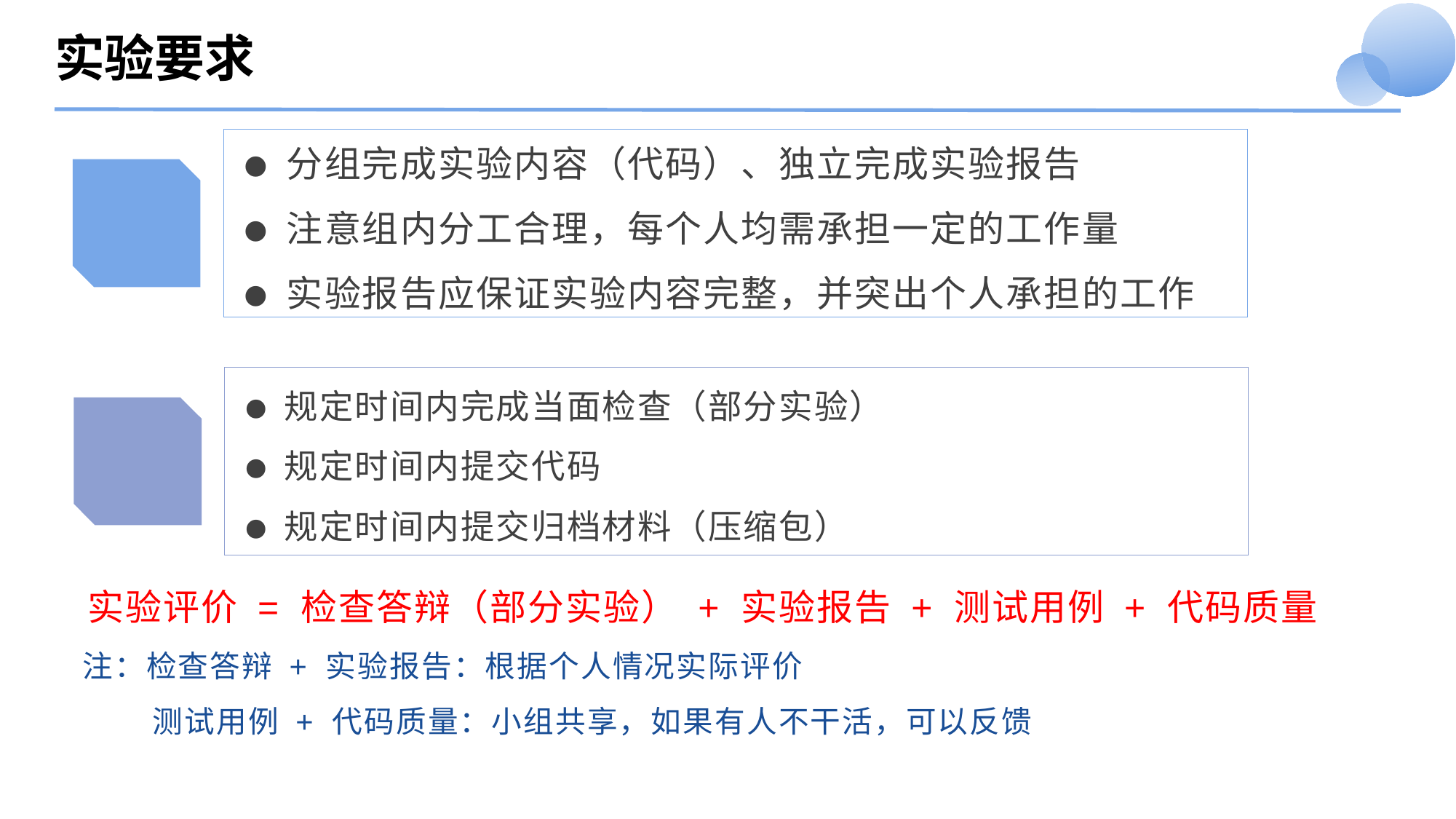

实验要求

⚫ 分组完成实验内容（代码）、独立完成实验报告
⚫ 注意组内分工合理，每个人均需承担一定的工作量
⚫ 实验报告应保证实验内容完整，并突出个人承担的工作

⚫ 规定时间内完成当面检查（部分实验）
⚫ 规定时间内提交代码
⚫ 规定时间内提交归档材料（压缩包）

实验评价 = 检查答辩（部分实验） + 实验报告 + 测试用例 + 代码质量
注：检查答辩 + 实验报告：根据个人情况实际评价
 测试用例 + 代码质量：小组共享，如果有人不干活，可以反馈